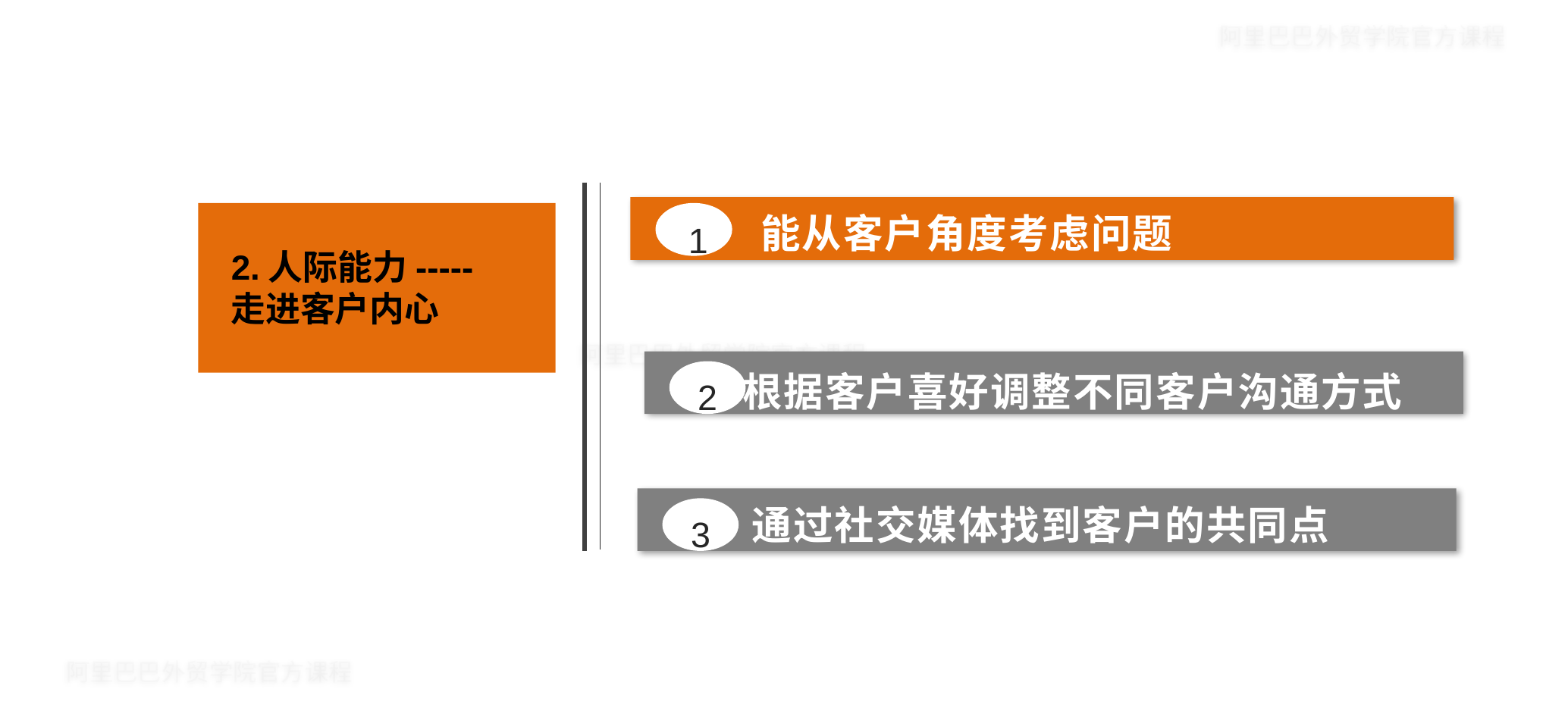

1

能从客户角度考虑问题

2.人际能力-----
走进客户内心
2

根据客户喜好调整不同客户沟通方式

3

通过社交媒体找到客户的共同点